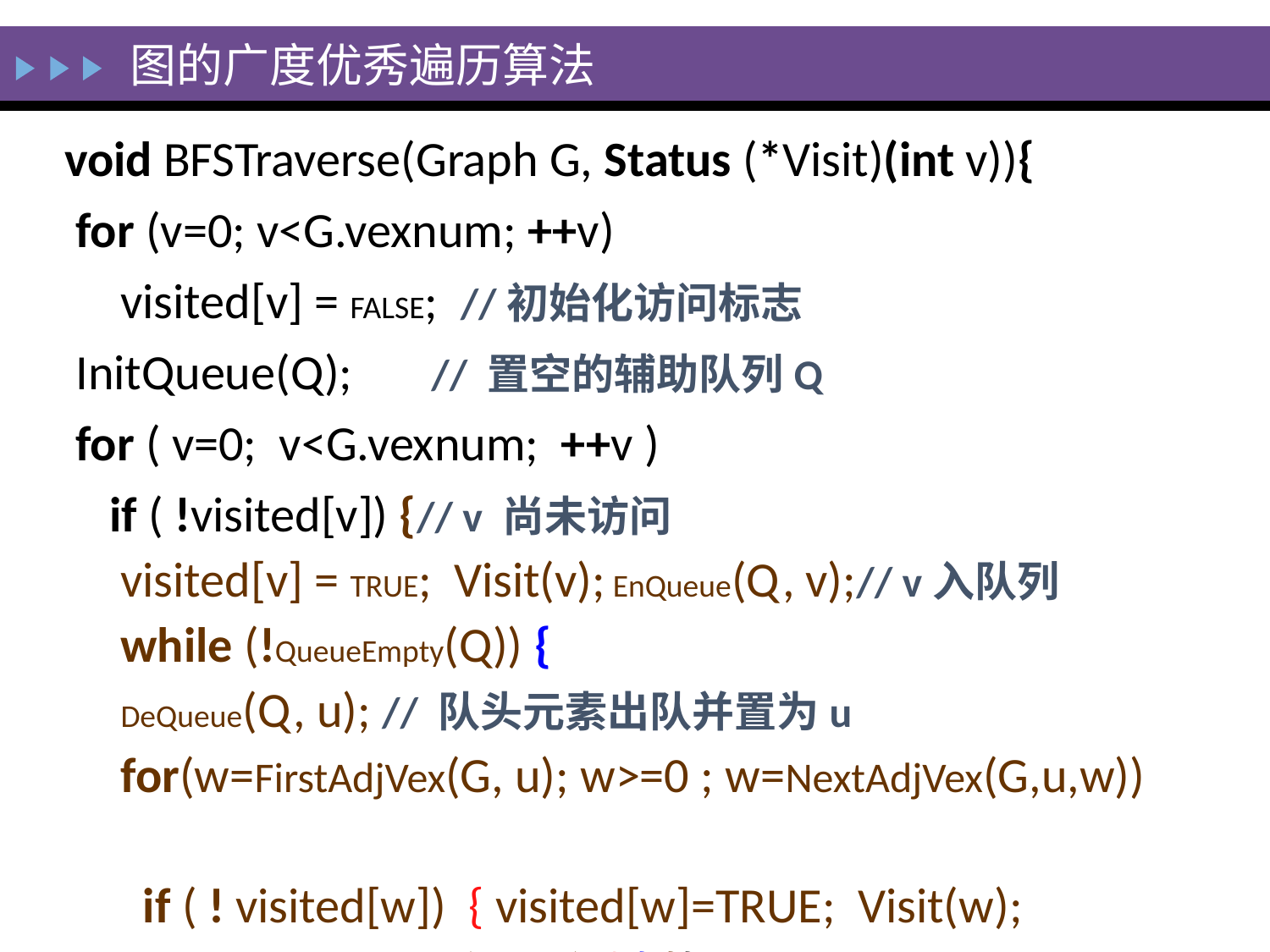

# 图的广度优秀遍历算法
void BFSTraverse(Graph G, Status (*Visit)(int v)){
 for (v=0; v<G.vexnum; ++v)
     visited[v] = FALSE;  //初始化访问标志
 InitQueue(Q);       // 置空的辅助队列Q
 for ( v=0;  v<G.vexnum;  ++v )
    if ( !visited[v]) {// v 尚未访问
     visited[v] = TRUE;  Visit(v); EnQueue(Q, v);// v入队列
     while (!QueueEmpty(Q)) {
     DeQueue(Q, u); // 队头元素出队并置为u
     for(w=FirstAdjVex(G, u); w>=0 ; w=NextAdjVex(G,u,w))
       if ( ! visited[w])  { visited[w]=TRUE;  Visit(w);
                   EnQueue(Q, w); } } }} // BFSTraverse